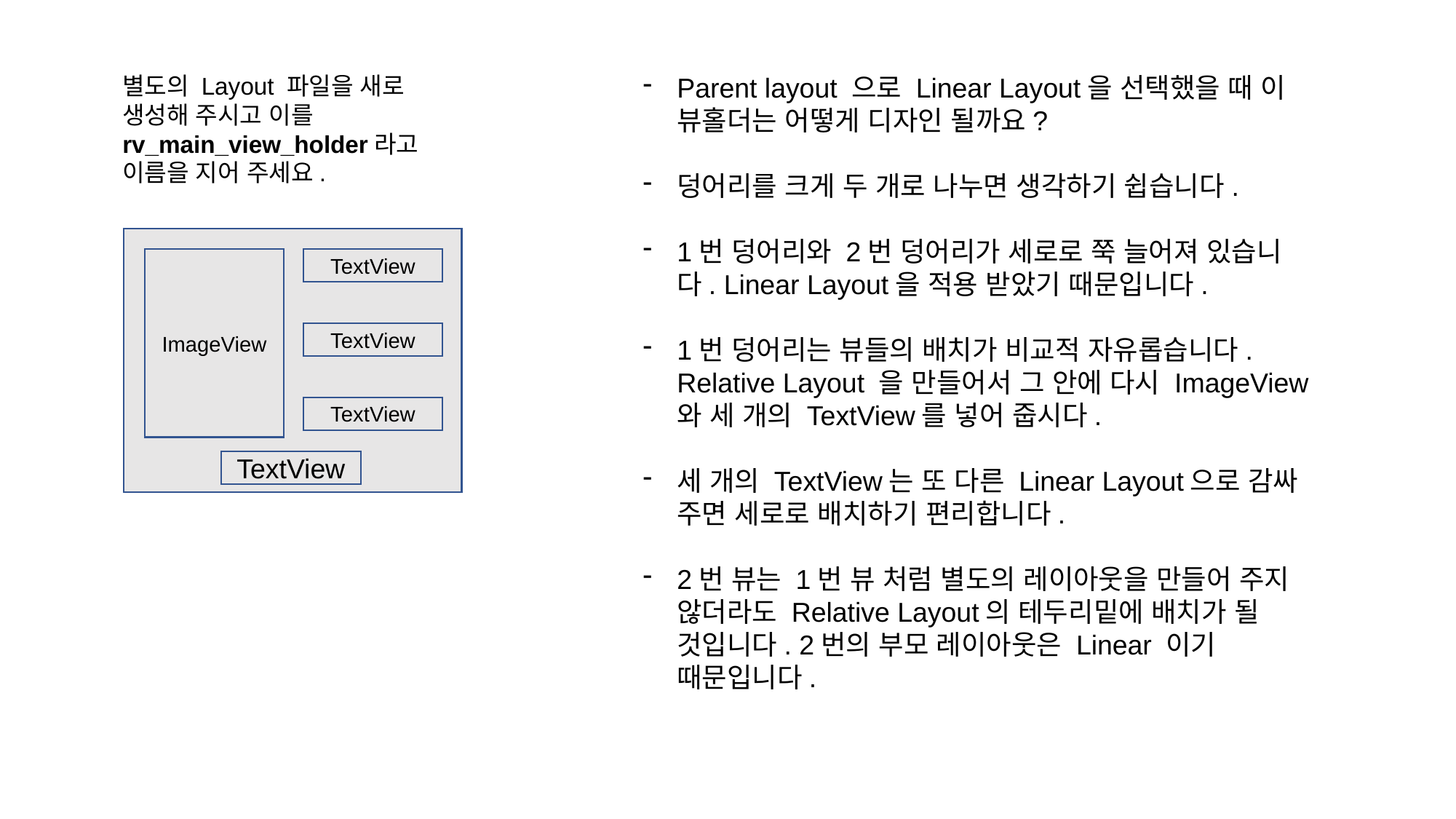

별도의 Layout 파일을 새로 생성해 주시고 이를 rv_main_view_holder라고 이름을 지어 주세요.
Parent layout 으로 Linear Layout을 선택했을 때 이 뷰홀더는 어떻게 디자인 될까요?

덩어리를 크게 두 개로 나누면 생각하기 쉽습니다.

1번 덩어리와 2번 덩어리가 세로로 쭉 늘어져 있습니다. Linear Layout을 적용 받았기 때문입니다.

1번 덩어리는 뷰들의 배치가 비교적 자유롭습니다. Relative Layout 을 만들어서 그 안에 다시 ImageView 와 세 개의 TextView를 넣어 줍시다.

세 개의 TextView는 또 다른 Linear Layout으로 감싸 주면 세로로 배치하기 편리합니다.

2번 뷰는 1번 뷰 처럼 별도의 레이아웃을 만들어 주지 않더라도 Relative Layout의 테두리밑에 배치가 될 것입니다. 2번의 부모 레이아웃은 Linear 이기 때문입니다.

ImageView
TextView
TextView
TextView
TextView